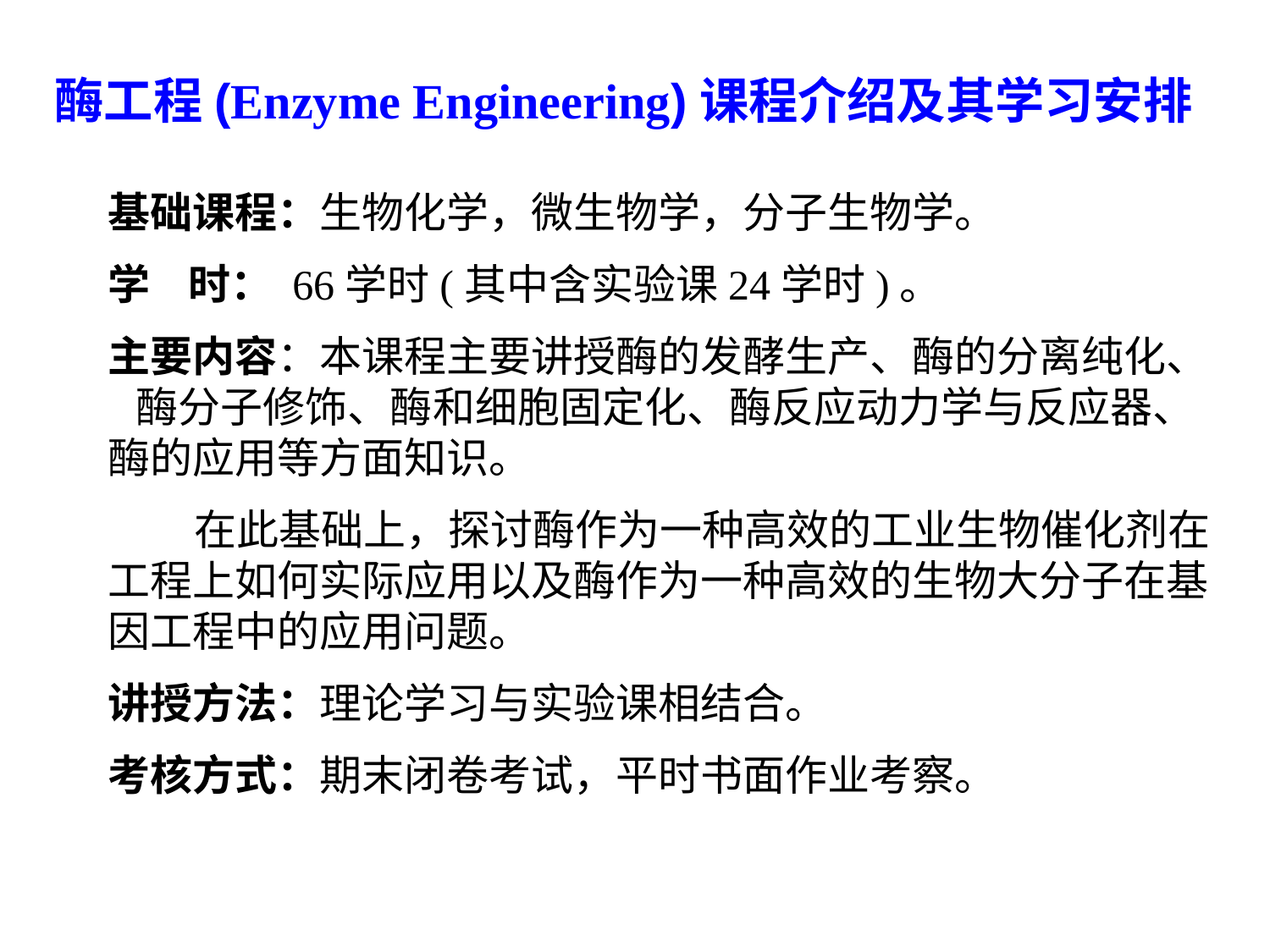

酶工程(Enzyme Engineering)课程介绍及其学习安排
基础课程：生物化学，微生物学，分子生物学。
学    时： 66学时(其中含实验课24学时)。
主要内容：本课程主要讲授酶的发酵生产、酶的分离纯化、    酶分子修饰、酶和细胞固定化、酶反应动力学与反应器、酶的应用等方面知识。
        在此基础上，探讨酶作为一种高效的工业生物催化剂在工程上如何实际应用以及酶作为一种高效的生物大分子在基因工程中的应用问题。
讲授方法：理论学习与实验课相结合。
考核方式：期末闭卷考试，平时书面作业考察。